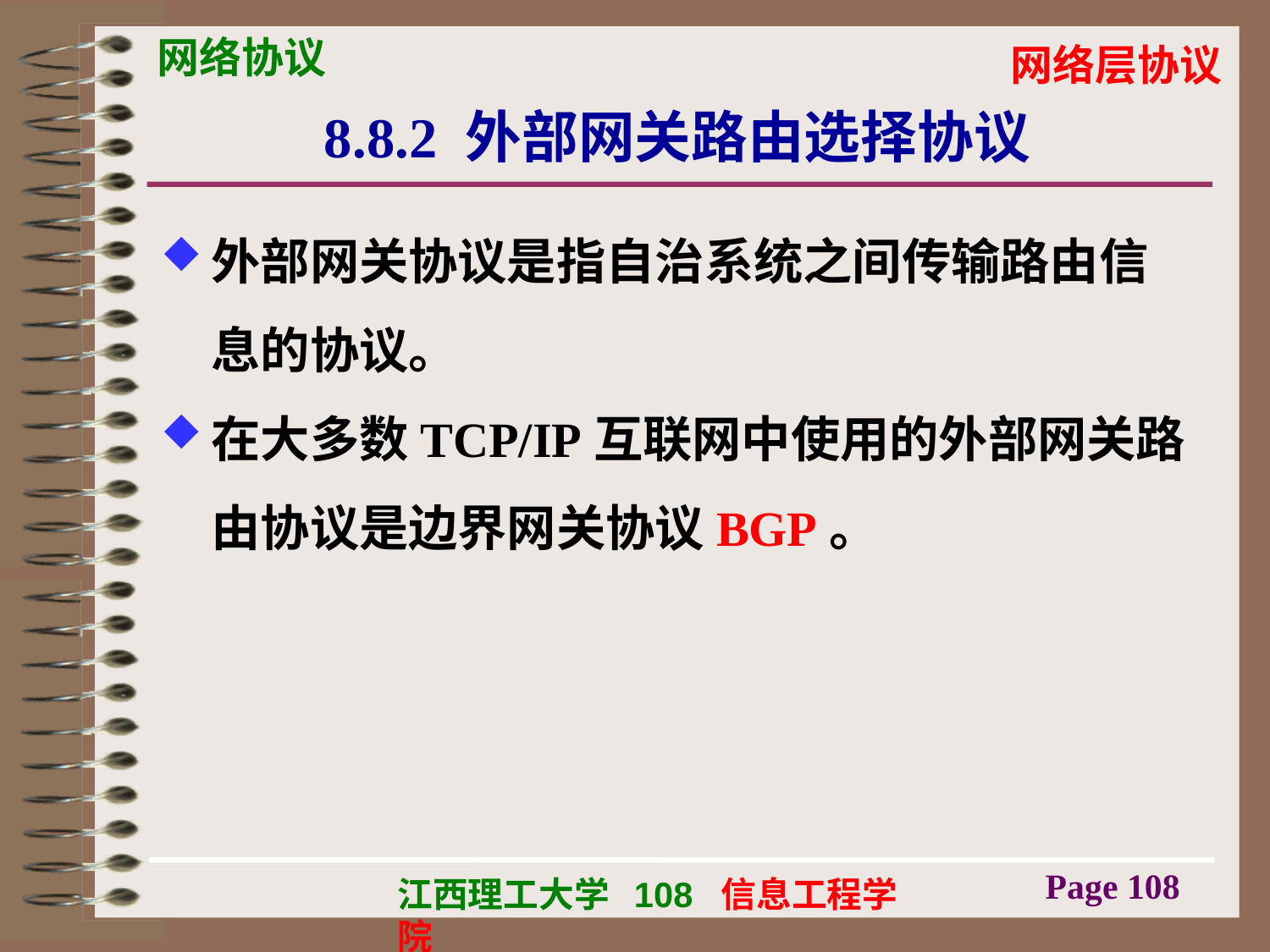

# 8.8.2 外部网关路由选择协议
外部网关协议是指自治系统之间传输路由信息的协议。
在大多数TCP/IP互联网中使用的外部网关路由协议是边界网关协议BGP。
Page 108